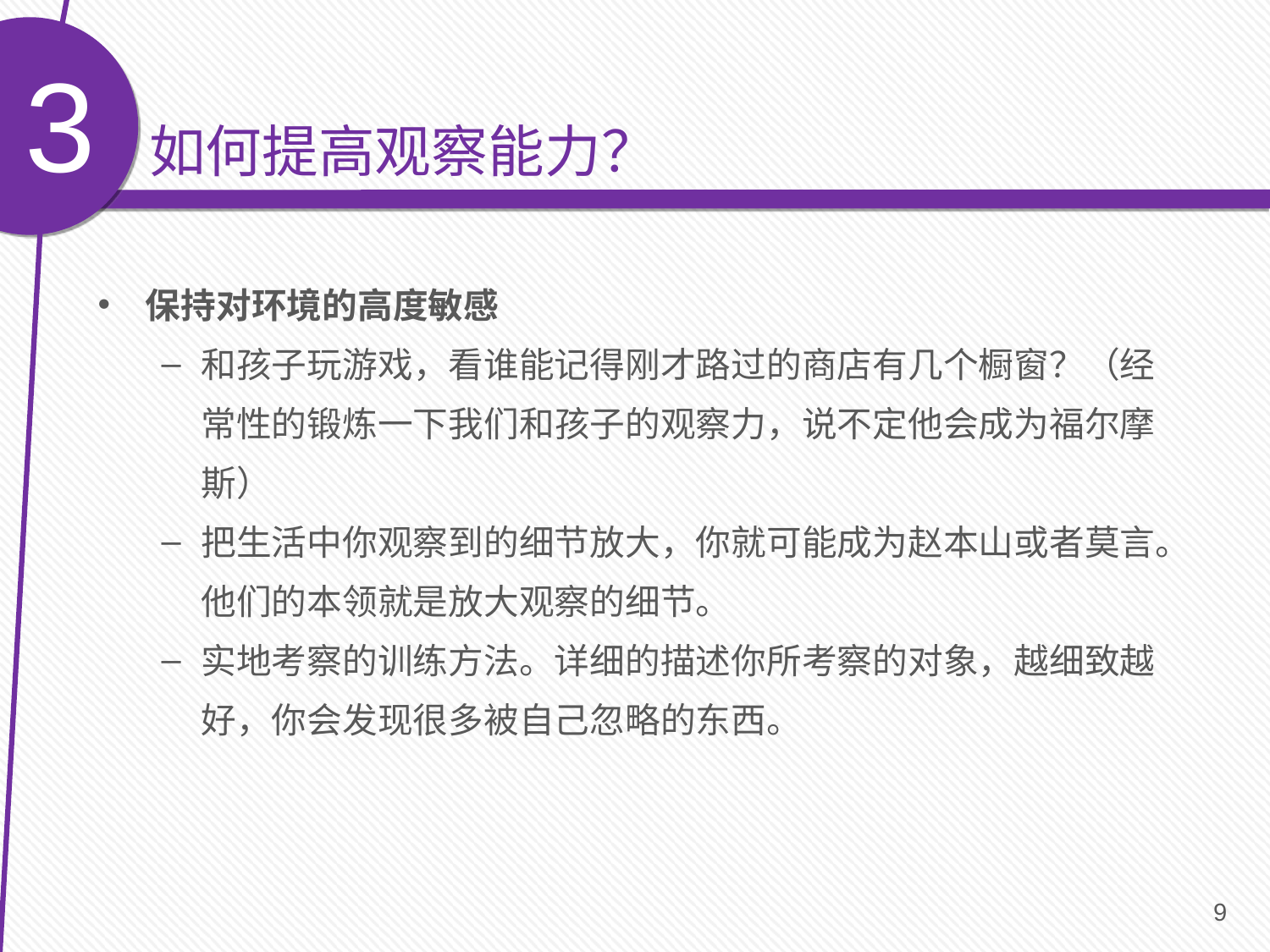

3  如何提高观察能力？

保持对环境的高度敏感
和孩子玩游戏，看谁能记得刚才路过的商店有几个橱窗？（经常性的锻炼一下我们和孩子的观察力，说不定他会成为福尔摩斯）
把生活中你观察到的细节放大，你就可能成为赵本山或者莫言。他们的本领就是放大观察的细节。
实地考察的训练方法。详细的描述你所考察的对象，越细致越好，你会发现很多被自己忽略的东西。
9